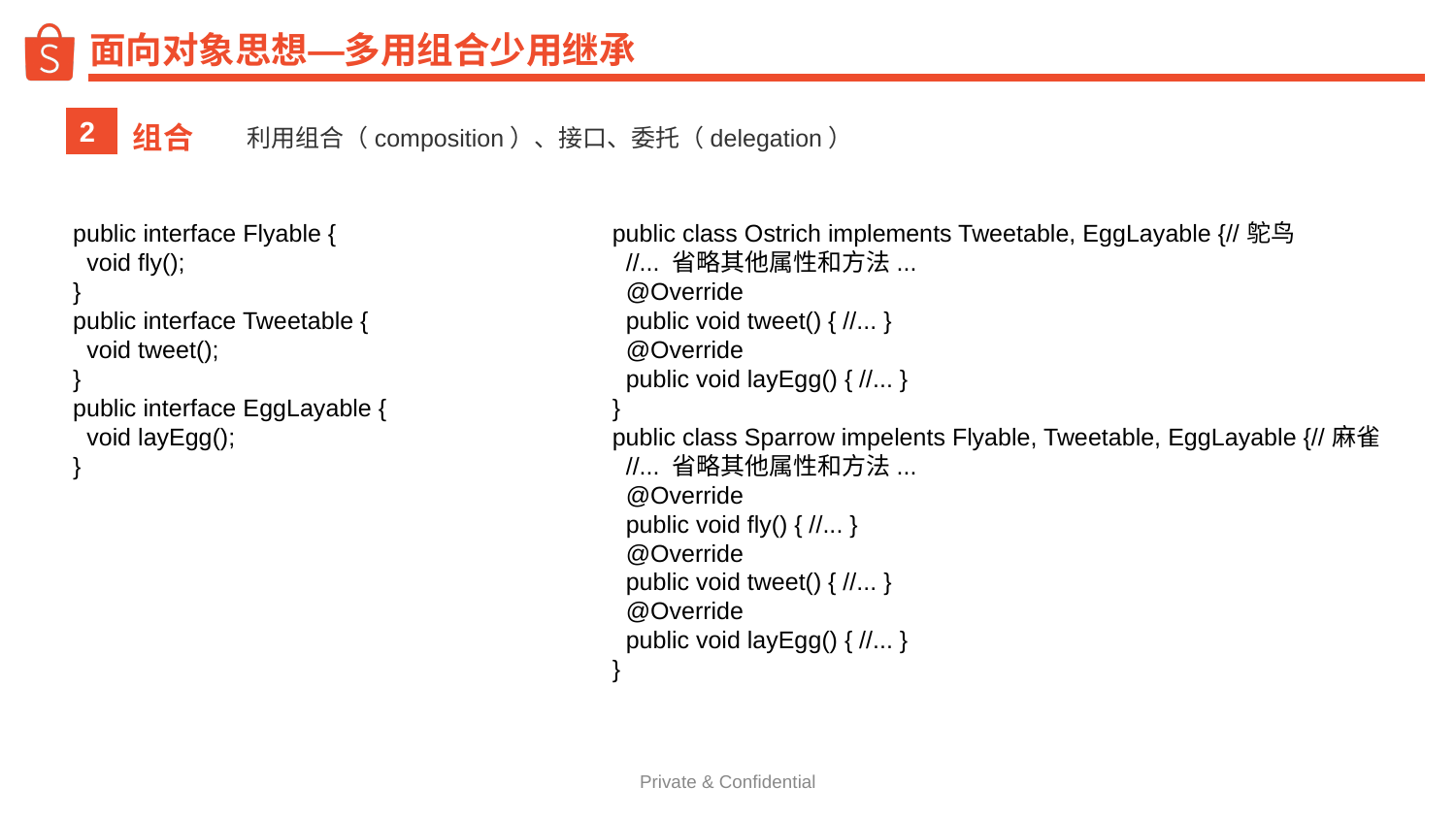

# 面向对象思想—多用组合少用继承
组合
2
利用组合（composition）、接口、委托（delegation）
public interface Flyable {
  void fly();
}
public interface Tweetable {
  void tweet();
}
public interface EggLayable {
  void layEgg();
}

public class Ostrich implements Tweetable, EggLayable {//鸵鸟
  //... 省略其他属性和方法...
  @Override
  public void tweet() { //... }
  @Override
  public void layEgg() { //... }
}
public class Sparrow impelents Flyable, Tweetable, EggLayable {//麻雀
  //... 省略其他属性和方法...
  @Override
  public void fly() { //... }
  @Override
  public void tweet() { //... }
  @Override
  public void layEgg() { //... }
}